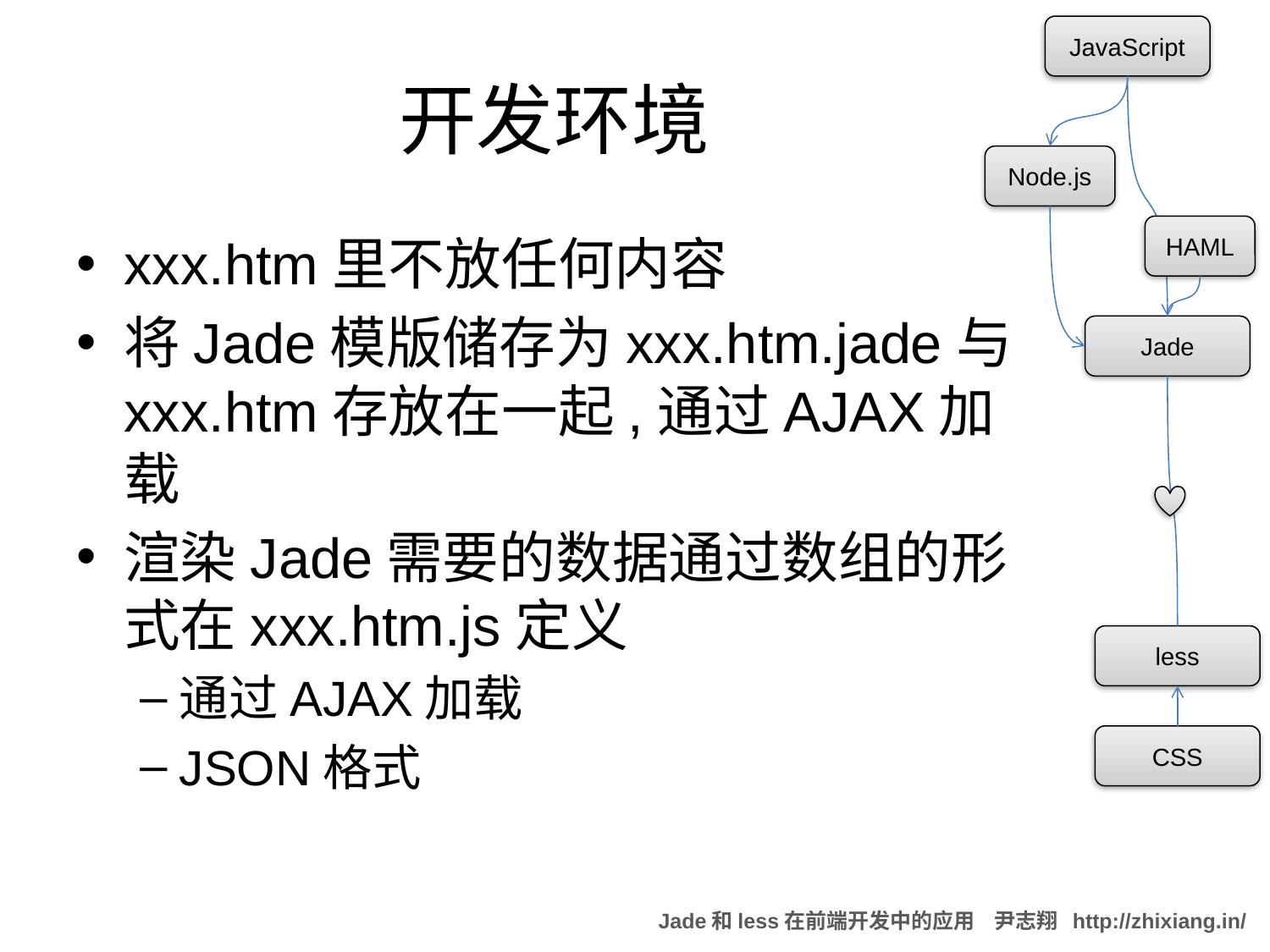

# 开发环境
xxx.htm里不放任何内容
将Jade模版储存为xxx.htm.jade与xxx.htm存放在一起,通过AJAX加载
渲染Jade需要的数据通过数组的形式在xxx.htm.js定义
通过AJAX加载
JSON格式